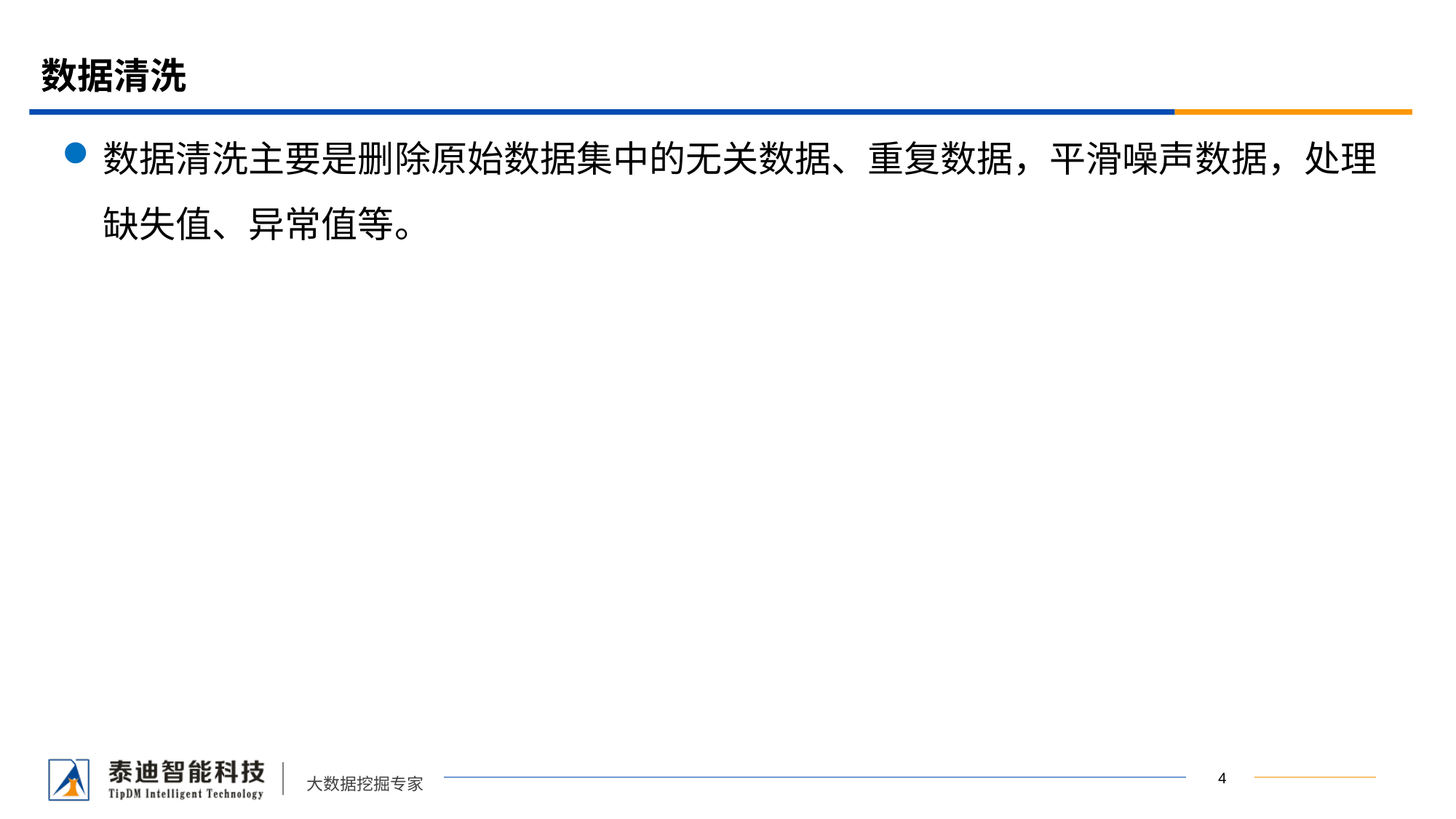

# 数据清洗

数据清洗主要是删除原始数据集中的无关数据、重复数据，平滑噪声数据，处理缺失值、异常值等。